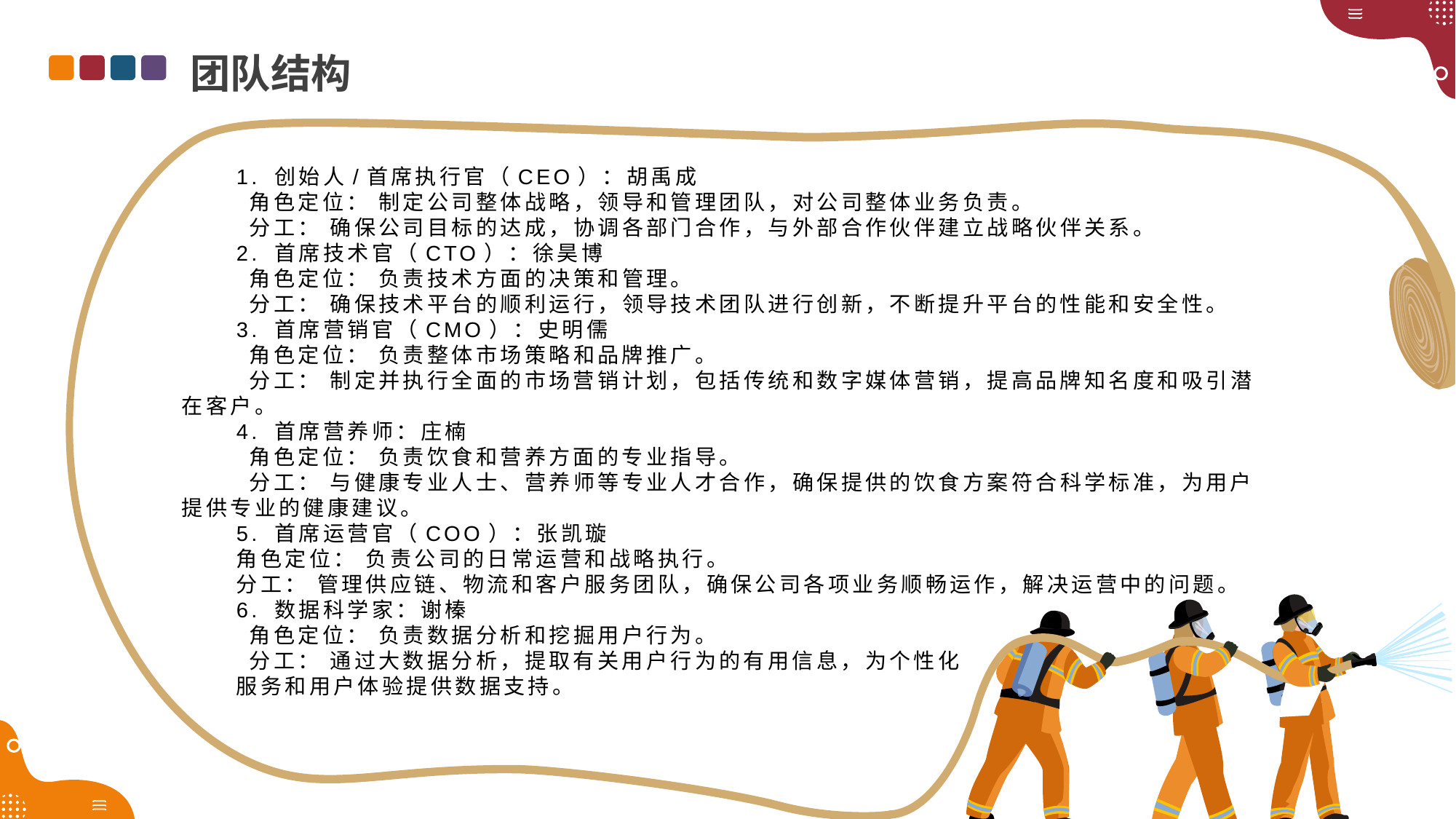

团队结构

1. 创始人/首席执行官（CEO）：胡禹成
 角色定位： 制定公司整体战略，领导和管理团队，对公司整体业务负责。
 分工： 确保公司目标的达成，协调各部门合作，与外部合作伙伴建立战略伙伴关系。
2. 首席技术官（CTO）：徐昊博
 角色定位： 负责技术方面的决策和管理。
 分工： 确保技术平台的顺利运行，领导技术团队进行创新，不断提升平台的性能和安全性。
3. 首席营销官（CMO）：史明儒
 角色定位： 负责整体市场策略和品牌推广。
 分工： 制定并执行全面的市场营销计划，包括传统和数字媒体营销，提高品牌知名度和吸引潜在客户。
4. 首席营养师：庄楠
 角色定位： 负责饮食和营养方面的专业指导。
 分工： 与健康专业人士、营养师等专业人才合作，确保提供的饮食方案符合科学标准，为用户提供专业的健康建议。
5. 首席运营官（COO）：张凯璇
角色定位： 负责公司的日常运营和战略执行。
分工： 管理供应链、物流和客户服务团队，确保公司各项业务顺畅运作，解决运营中的问题。
6. 数据科学家：谢榛
 角色定位： 负责数据分析和挖掘用户行为。
 分工： 通过大数据分析，提取有关用户行为的有用信息，为个性化
服务和用户体验提供数据支持。